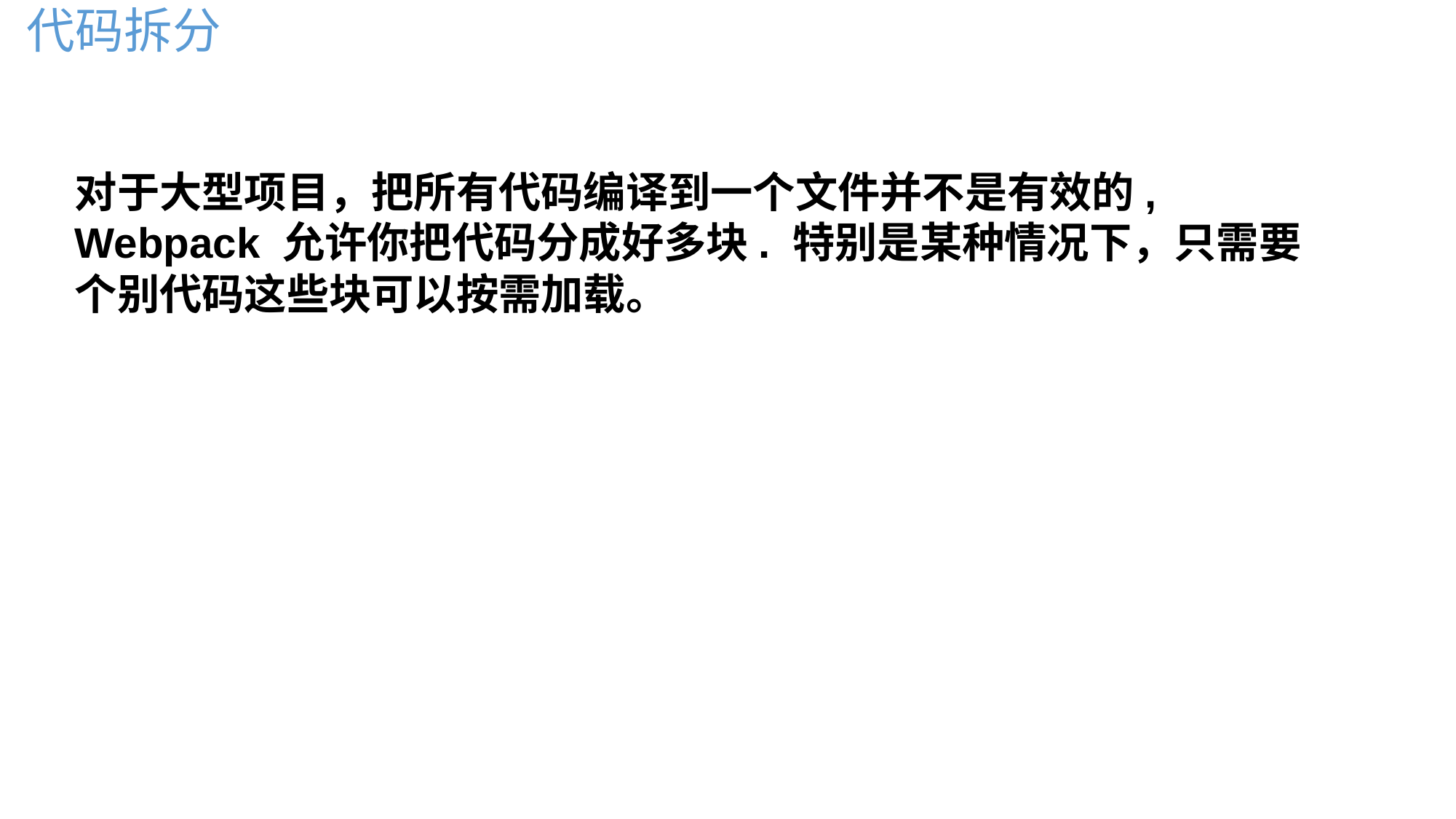

代码拆分

对于大型项目，把所有代码编译到一个文件并不是有效的, Webpack 允许你把代码分成好多块. 特别是某种情况下，只需要个别代码这些块可以按需加载。